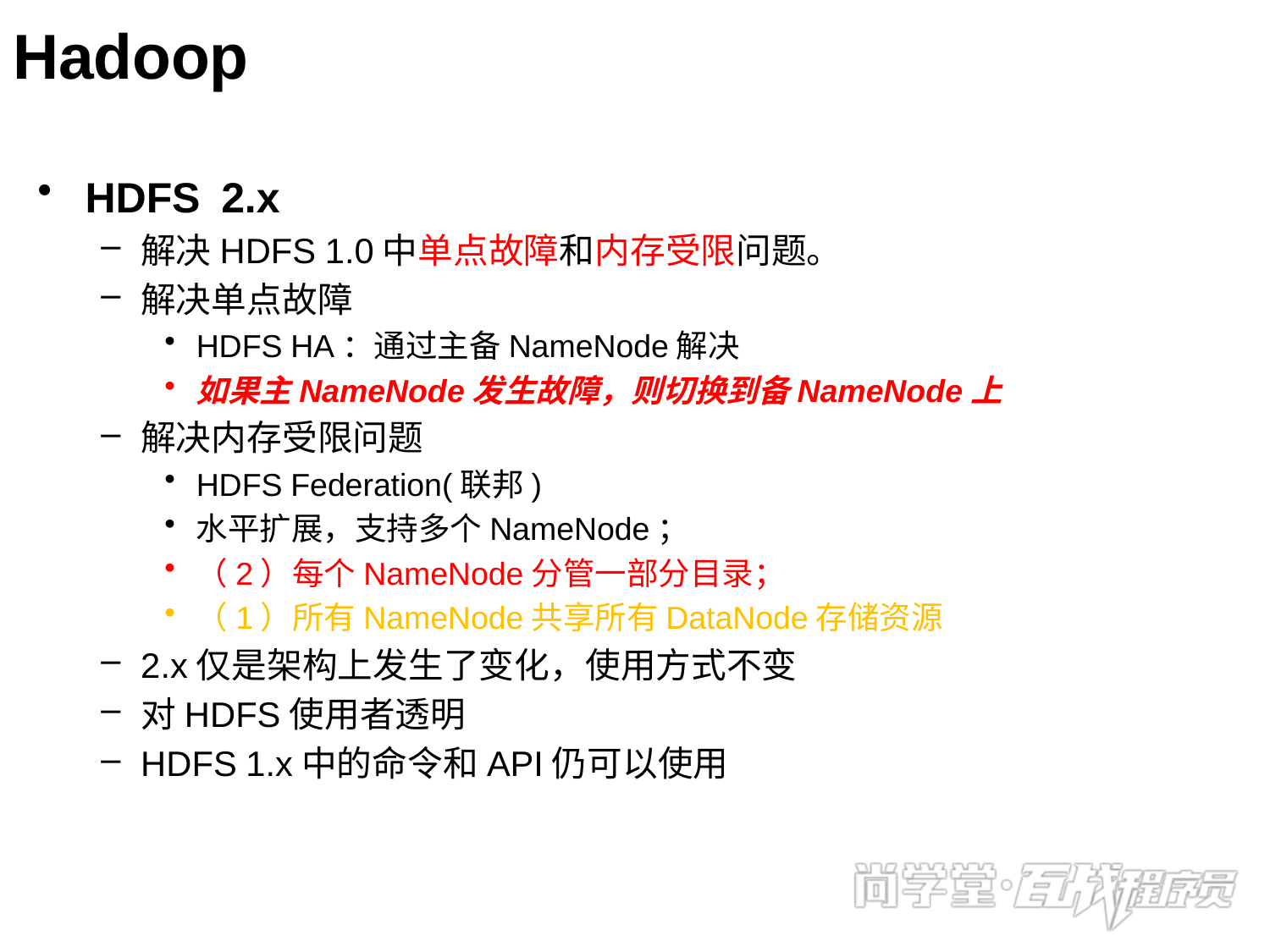

# Hadoop
HDFS  2.x
解决HDFS 1.0中单点故障和内存受限问题。
解决单点故障
HDFS HA：通过主备NameNode解决
如果主NameNode发生故障，则切换到备NameNode上
解决内存受限问题
HDFS Federation(联邦)
水平扩展，支持多个NameNode；
（2）每个NameNode分管一部分目录；
（1）所有NameNode共享所有DataNode存储资源
2.x仅是架构上发生了变化，使用方式不变
对HDFS使用者透明
HDFS 1.x中的命令和API仍可以使用